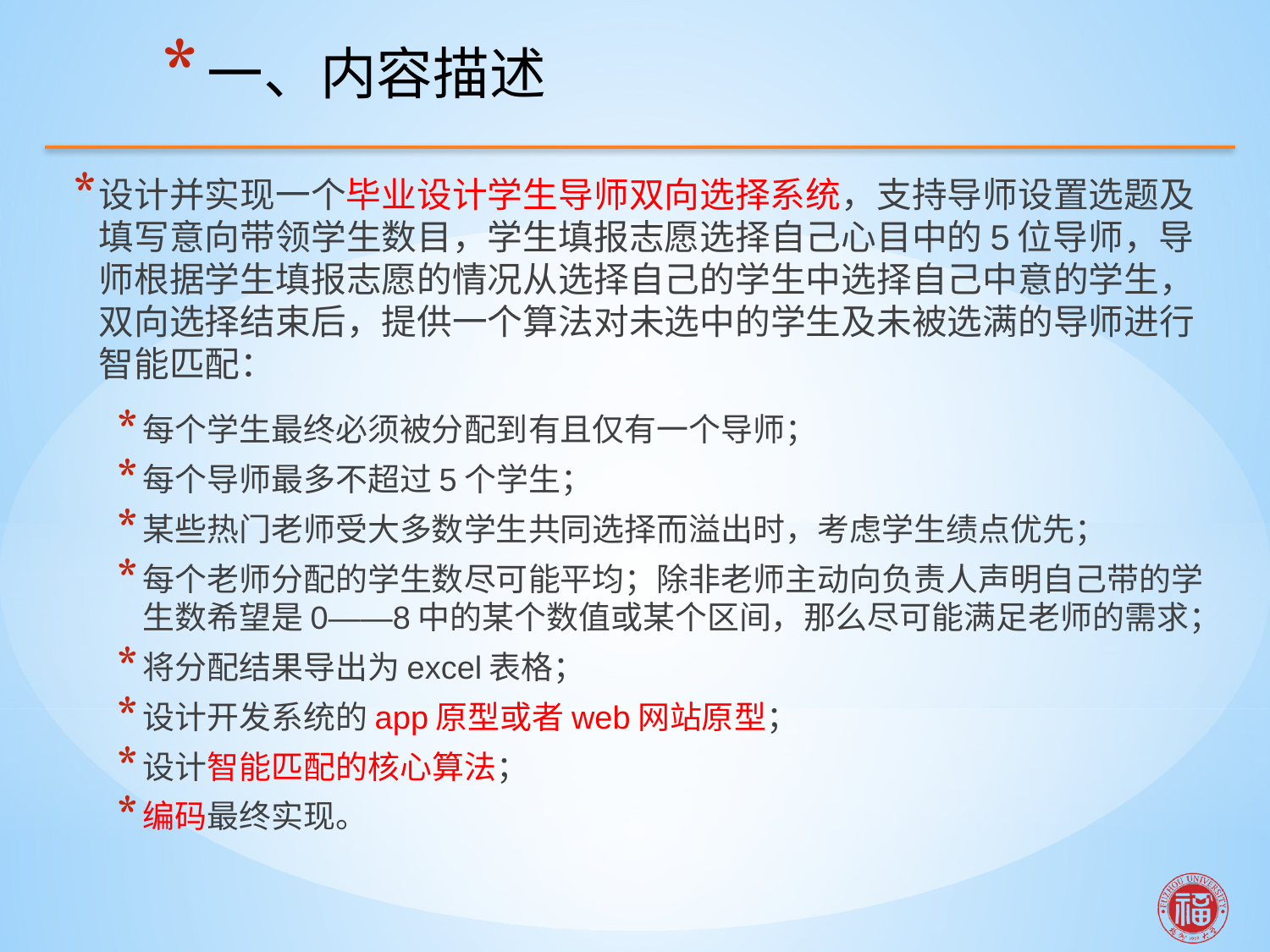

# 一、内容描述
设计并实现一个毕业设计学生导师双向选择系统，支持导师设置选题及填写意向带领学生数目，学生填报志愿选择自己心目中的5位导师，导师根据学生填报志愿的情况从选择自己的学生中选择自己中意的学生，双向选择结束后，提供一个算法对未选中的学生及未被选满的导师进行智能匹配：
每个学生最终必须被分配到有且仅有一个导师；
每个导师最多不超过5个学生；
某些热门老师受大多数学生共同选择而溢出时，考虑学生绩点优先；
每个老师分配的学生数尽可能平均；除非老师主动向负责人声明自己带的学生数希望是0——8中的某个数值或某个区间，那么尽可能满足老师的需求；
将分配结果导出为excel表格；
设计开发系统的app原型或者web网站原型；
设计智能匹配的核心算法；
编码最终实现。